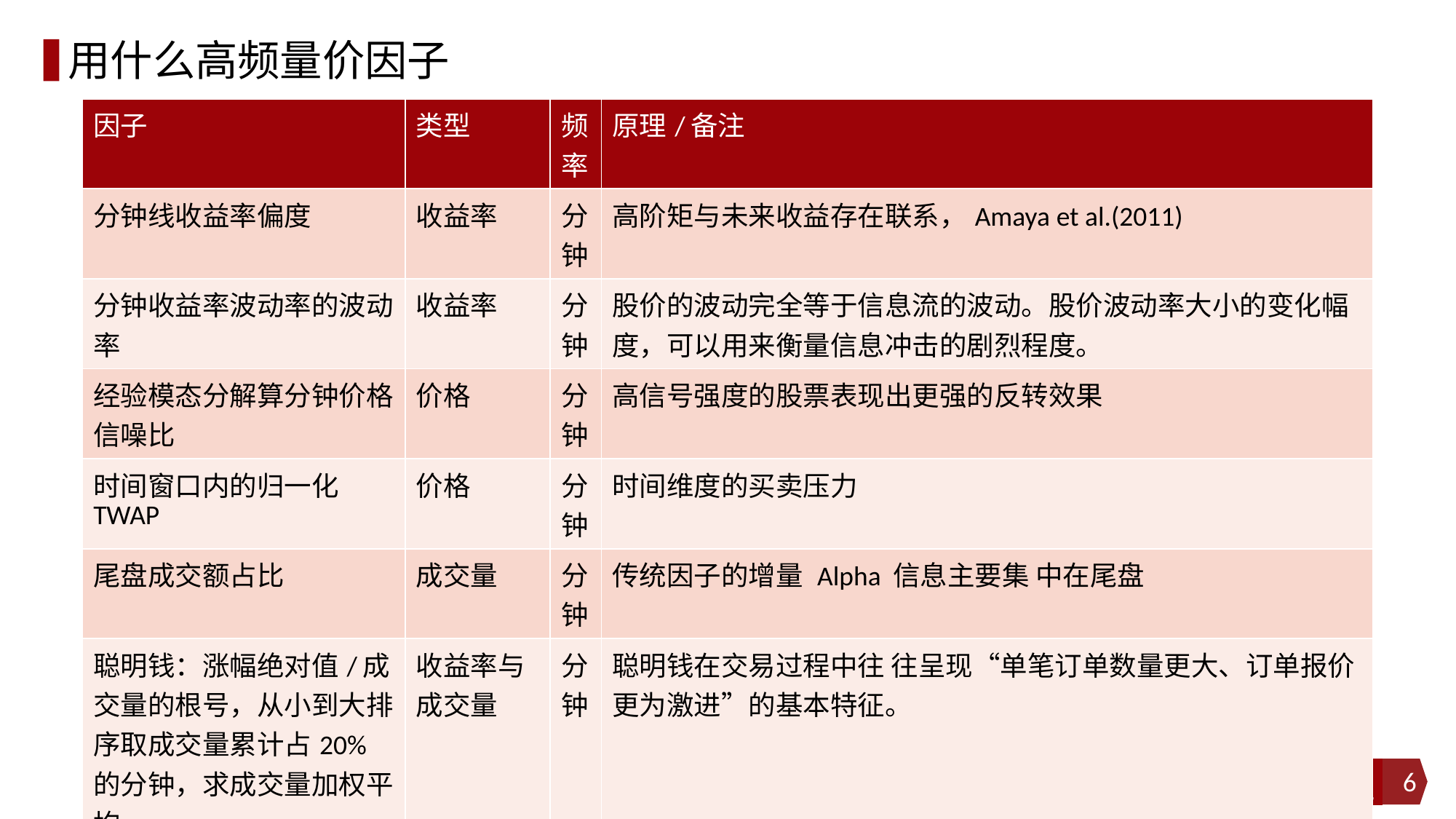

# 用什么高频量价因子
| 因子 | 类型 | 频率 | 原理/备注 |
| --- | --- | --- | --- |
| 分钟线收益率偏度 | 收益率 | 分钟 | 高阶矩与未来收益存在联系，Amaya et al.(2011) |
| 分钟收益率波动率的波动率 | 收益率 | 分钟 | 股价的波动完全等于信息流的波动。股价波动率大小的变化幅度，可以用来衡量信息冲击的剧烈程度。 |
| 经验模态分解算分钟价格信噪比 | 价格 | 分钟 | 高信号强度的股票表现出更强的反转效果 |
| 时间窗口内的归一化TWAP | 价格 | 分钟 | 时间维度的买卖压力 |
| 尾盘成交额占比 | 成交量 | 分钟 | 传统因子的增量 Alpha 信息主要集 中在尾盘 |
| 聪明钱：涨幅绝对值/成交量的根号，从小到大排序取成交量累计占20%的分钟，求成交量加权平均 | 收益率与成交量 | 分钟 | 聪明钱在交易过程中往 往呈现“单笔订单数量更大、订单报价更为激进”的基本特征。 |
| 量价相关性 | 价格与成交量 | 分钟 | 量价背离的股票未来表现更好 |
6